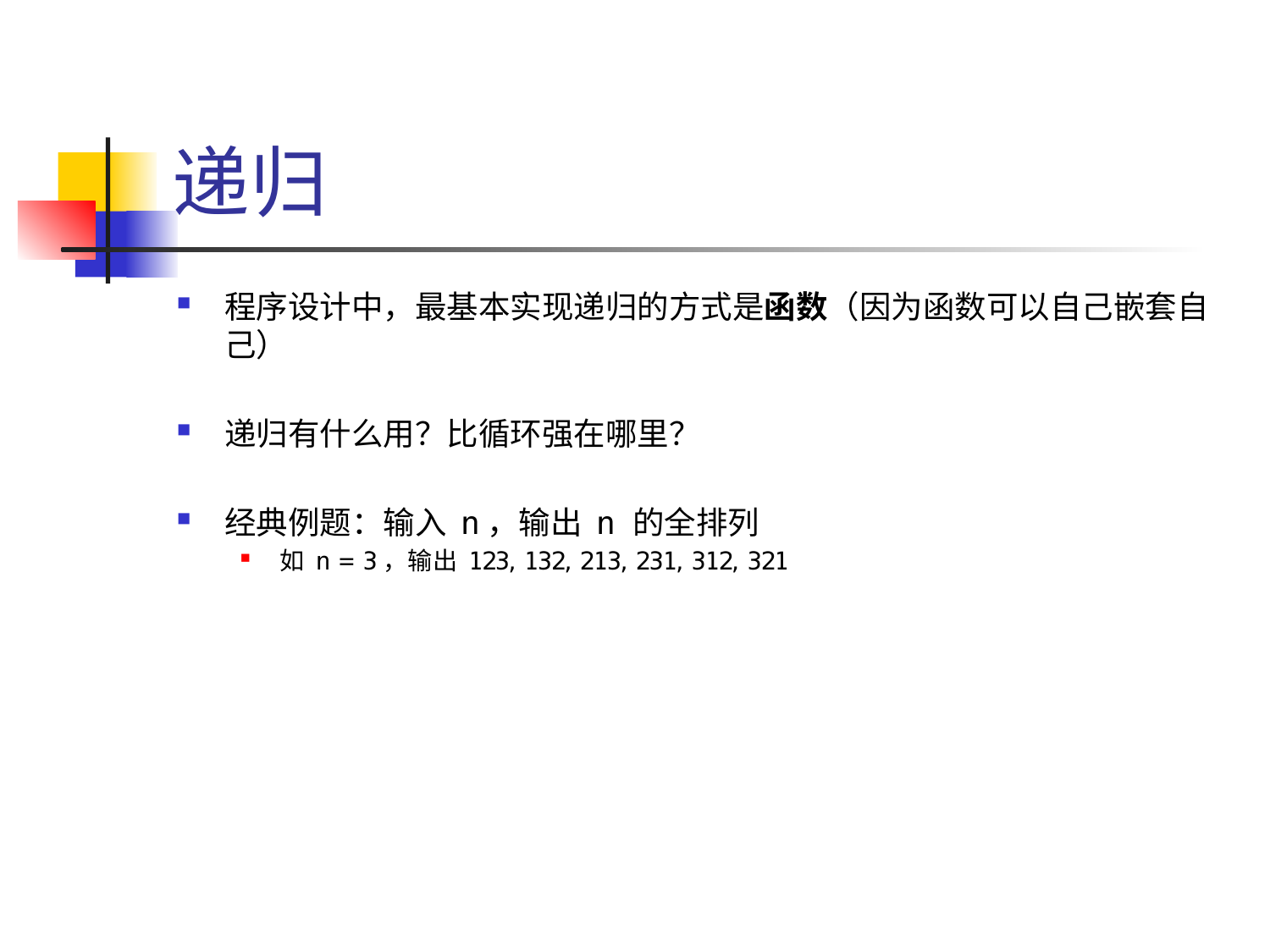

# 递归
程序设计中，最基本实现递归的方式是函数（因为函数可以自己嵌套自己）

递归有什么用？比循环强在哪里？

经典例题：输入 n，输出 n 的全排列
如 n = 3，输出 123, 132, 213, 231, 312, 321